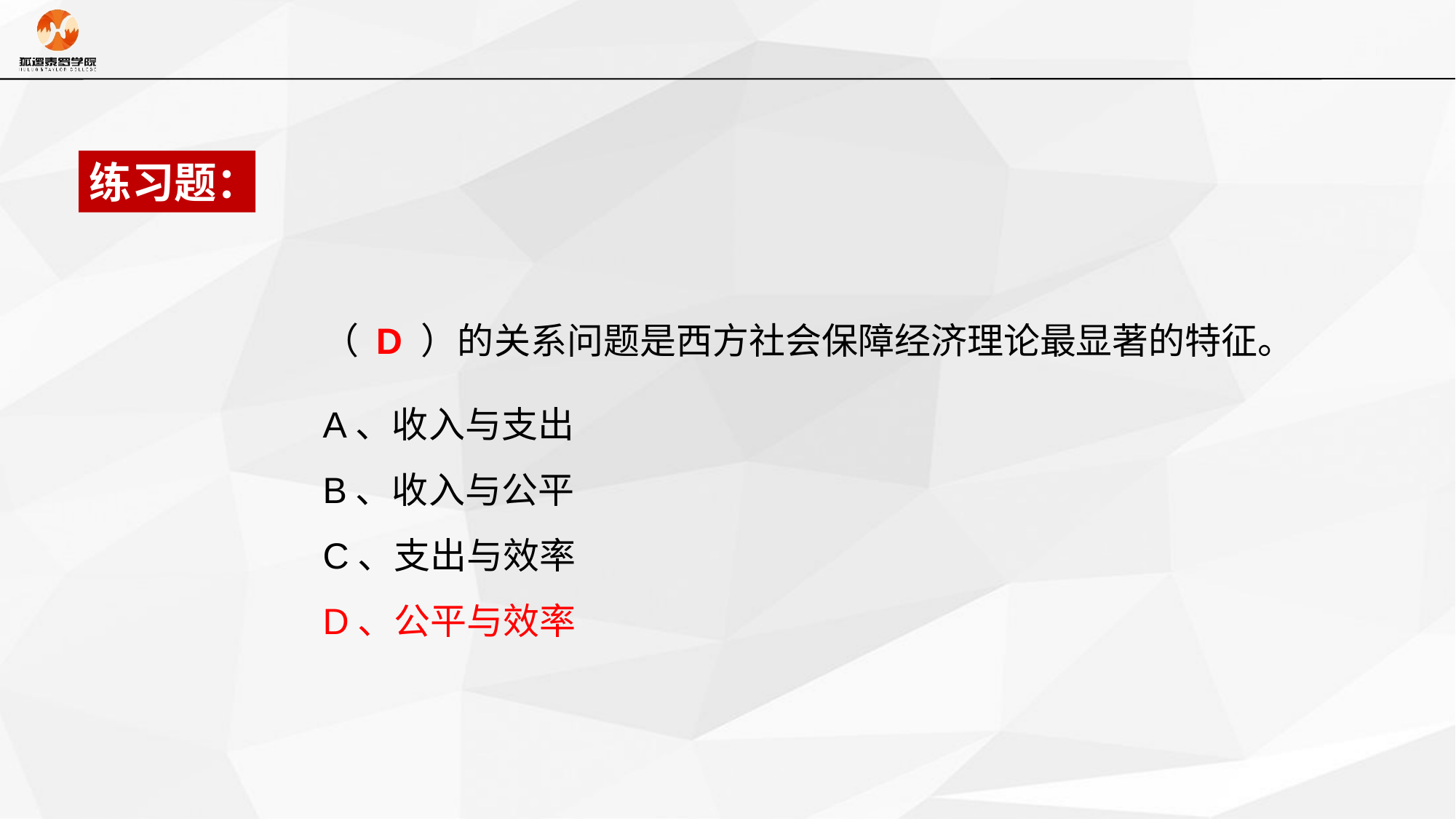

练习题：
（ D ）的关系问题是西方社会保障经济理论最显著的特征。
A、收入与支出
B、收入与公平
C、支出与效率
D、公平与效率